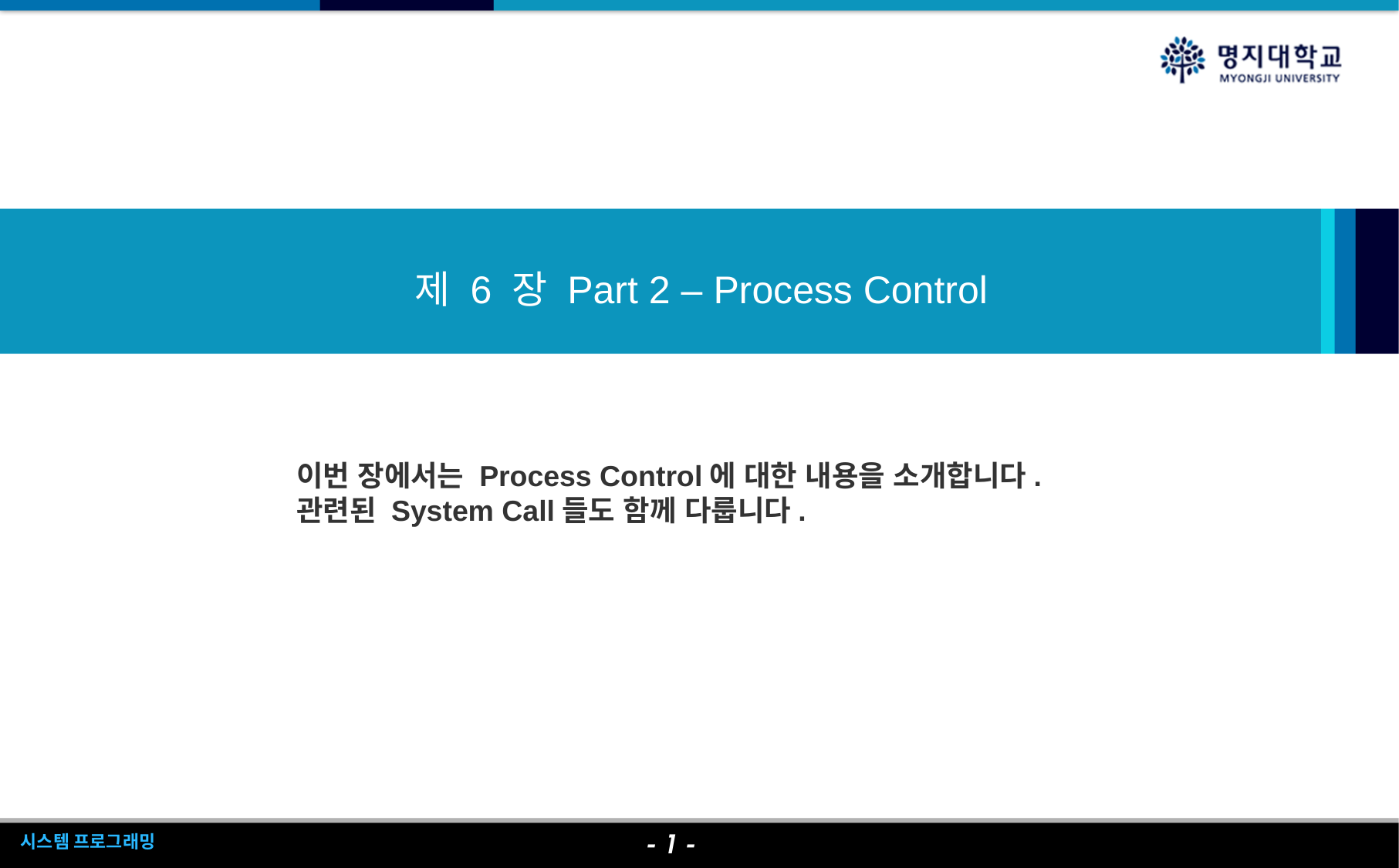

제 6 장 Part 2 – Process Control
이번 장에서는 Process Control에 대한 내용을 소개합니다.
관련된 System Call들도 함께 다룹니다.
- 1 -